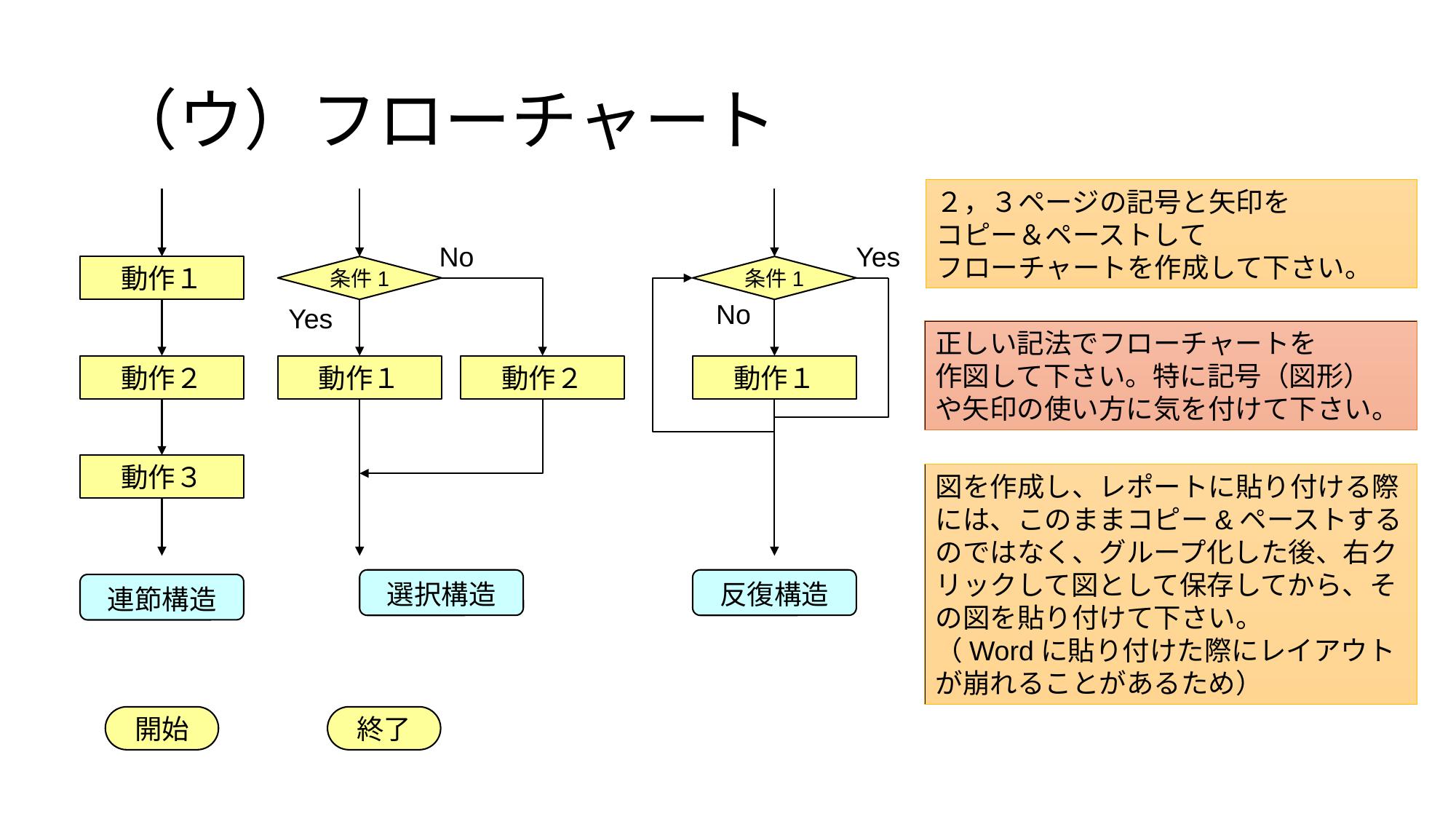

# （ウ）フローチャート
２，３ページの記号と矢印を
コピー＆ペーストして
フローチャートを作成して下さい。
No
Yes
条件1
条件1
動作１
No
Yes
正しい記法でフローチャートを
作図して下さい。特に記号（図形）
や矢印の使い方に気を付けて下さい。
動作１
動作１
動作２
動作２
動作３
図を作成し、レポートに貼り付ける際には、このままコピー&ペーストするのではなく、グループ化した後、右クリックして図として保存してから、その図を貼り付けて下さい。
（Wordに貼り付けた際にレイアウトが崩れることがあるため）
選択構造
反復構造
連節構造
開始
終了